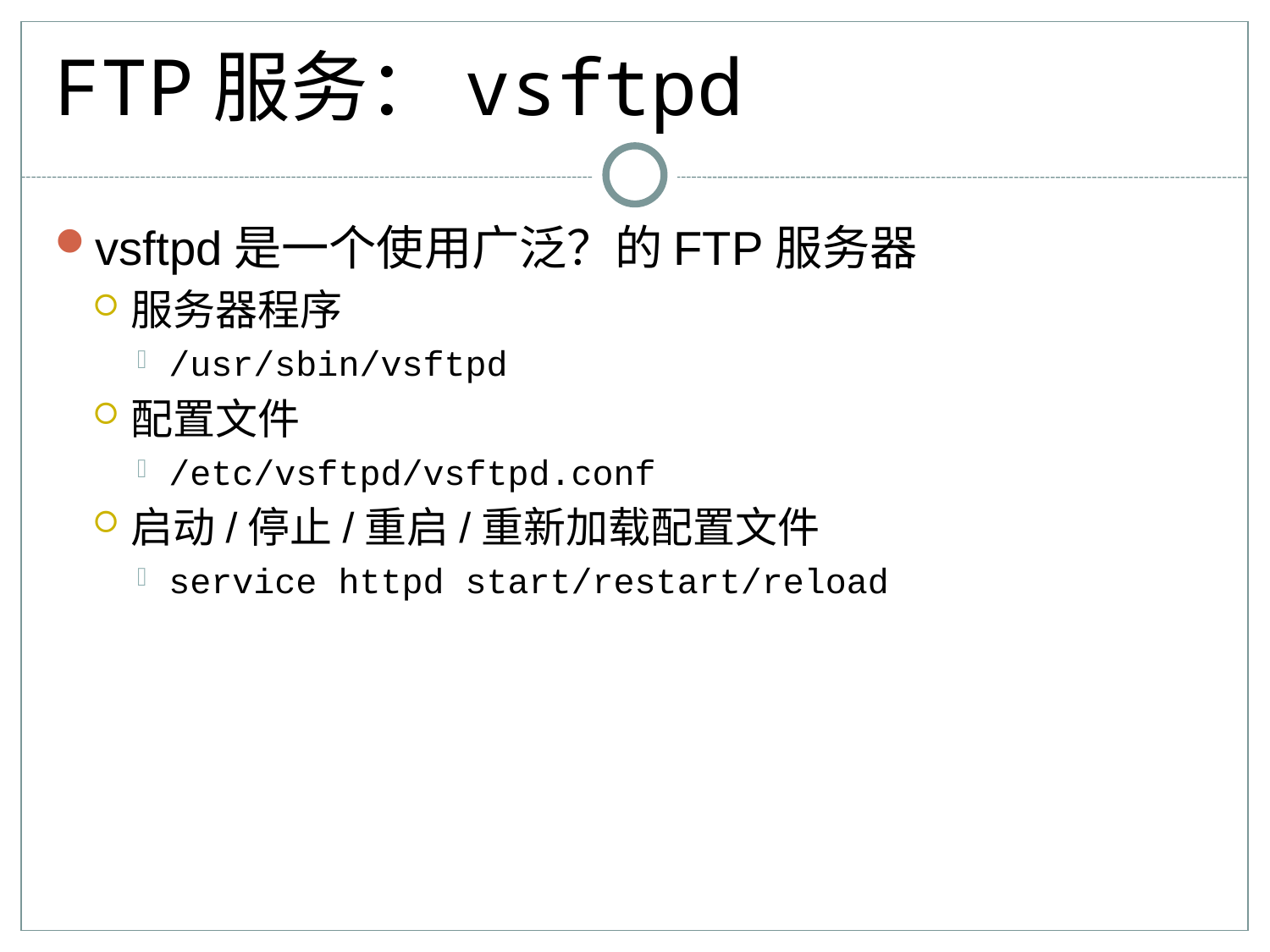

# FTP服务：vsftpd
vsftpd是一个使用广泛？的FTP服务器
服务器程序
/usr/sbin/vsftpd
配置文件
/etc/vsftpd/vsftpd.conf
启动/停止/重启/重新加载配置文件
service httpd start/restart/reload